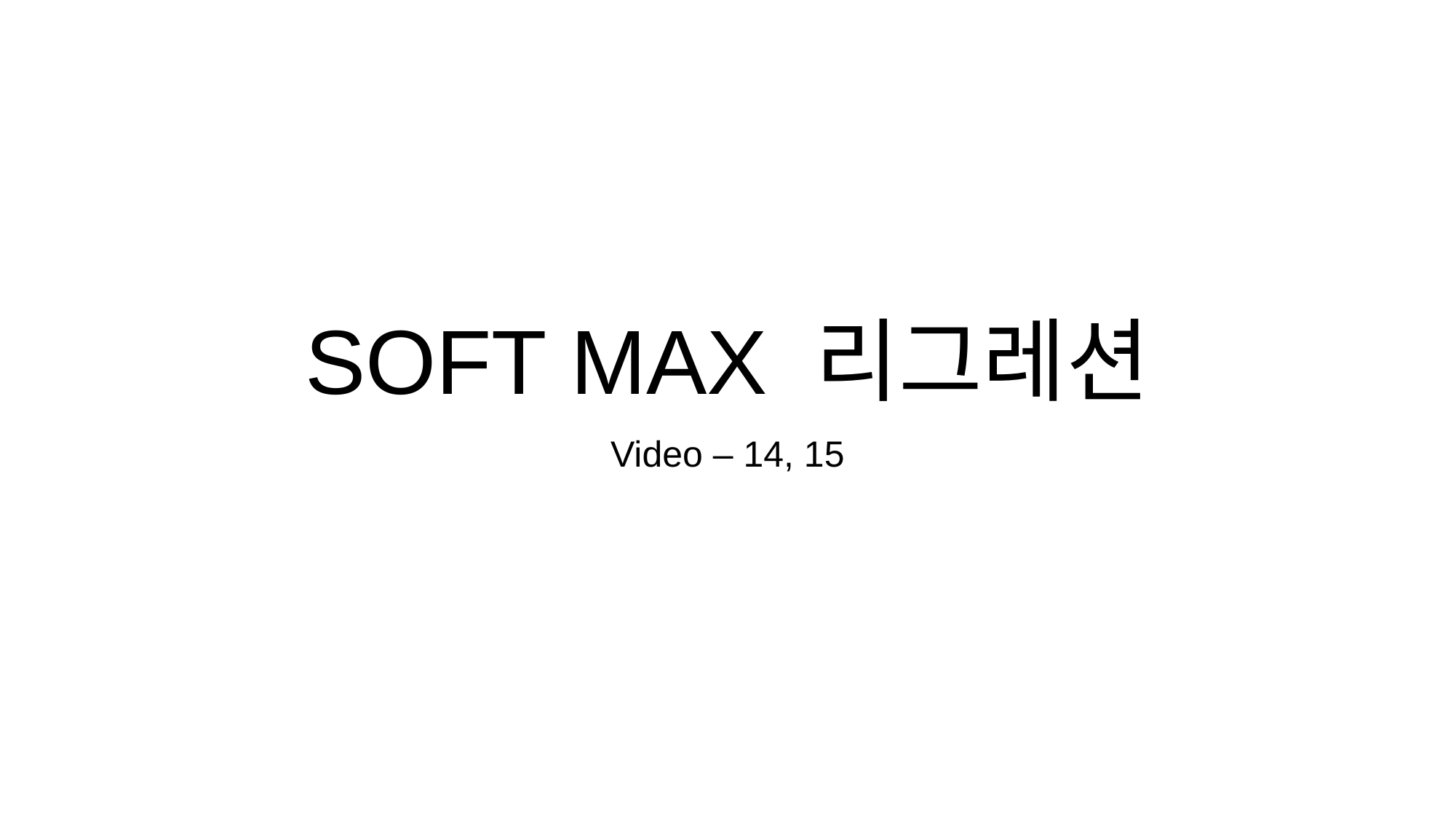

# SOFT MAX 리그레션
Video – 14, 15